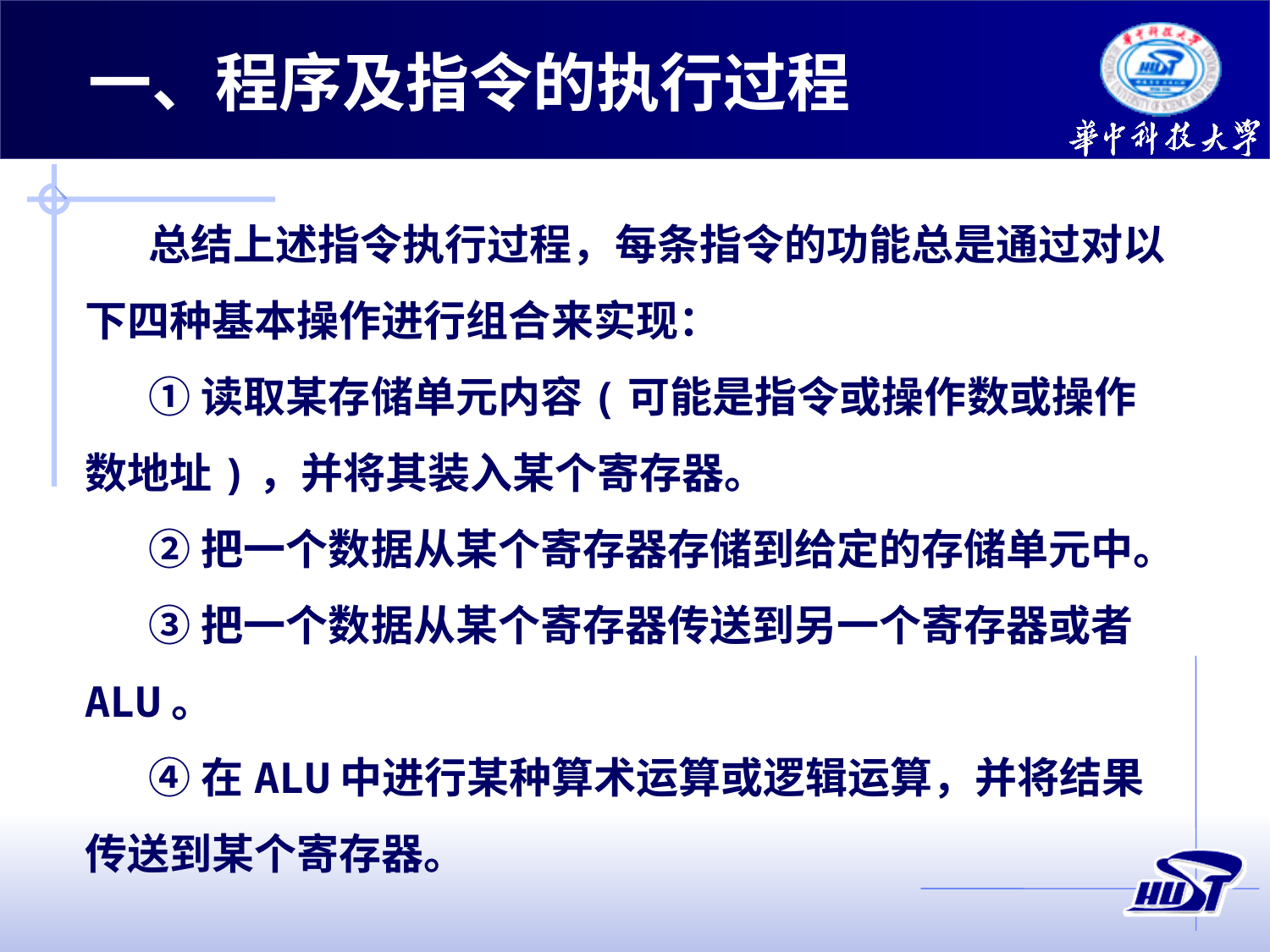

一、程序及指令的执行过程
总结上述指令执行过程，每条指令的功能总是通过对以下四种基本操作进行组合来实现：
①读取某存储单元内容(可能是指令或操作数或操作数地址)，并将其装入某个寄存器。
②把一个数据从某个寄存器存储到给定的存储单元中。
③把一个数据从某个寄存器传送到另一个寄存器或者ALU。
④在ALU中进行某种算术运算或逻辑运算，并将结果传送到某个寄存器。